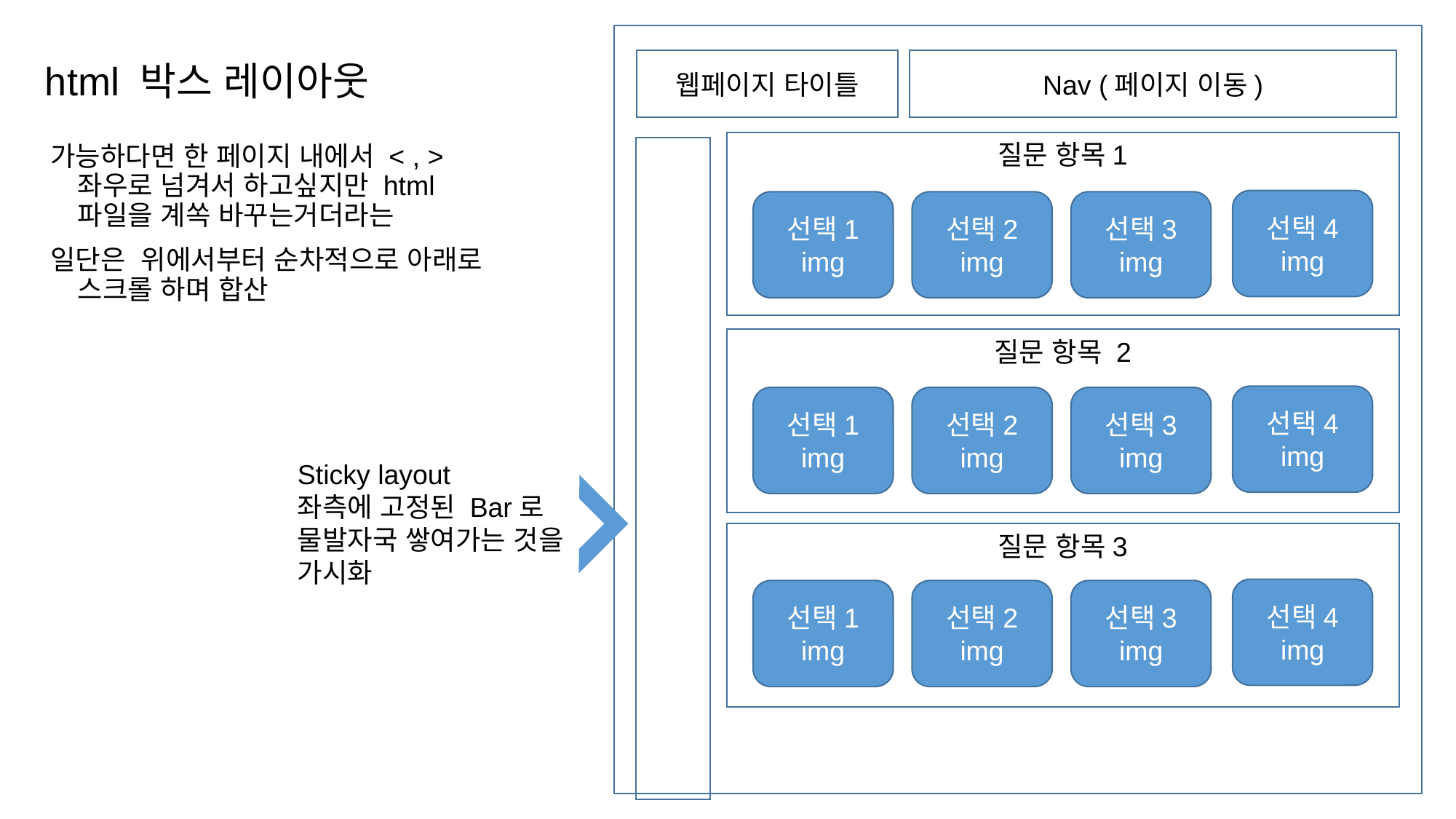

# html 박스 레이아웃
웹페이지 타이틀
Nav (페이지 이동)
질문 항목1
가능하다면 한 페이지 내에서 < , > 좌우로 넘겨서 하고싶지만 html 파일을 계쏙 바꾸는거더라는
일단은  위에서부터 순차적으로 아래로 스크롤 하며 합산

선택4
img
선택1
img
선택2
img
선택3
img
질문 항목 2
선택4
img
선택1
img
선택2
img
선택3
img
Sticky layout
좌측에 고정된 Bar로
물발자국 쌓여가는 것을
가시화

질문 항목3
선택4
img
선택1
img
선택2
img
선택3
img